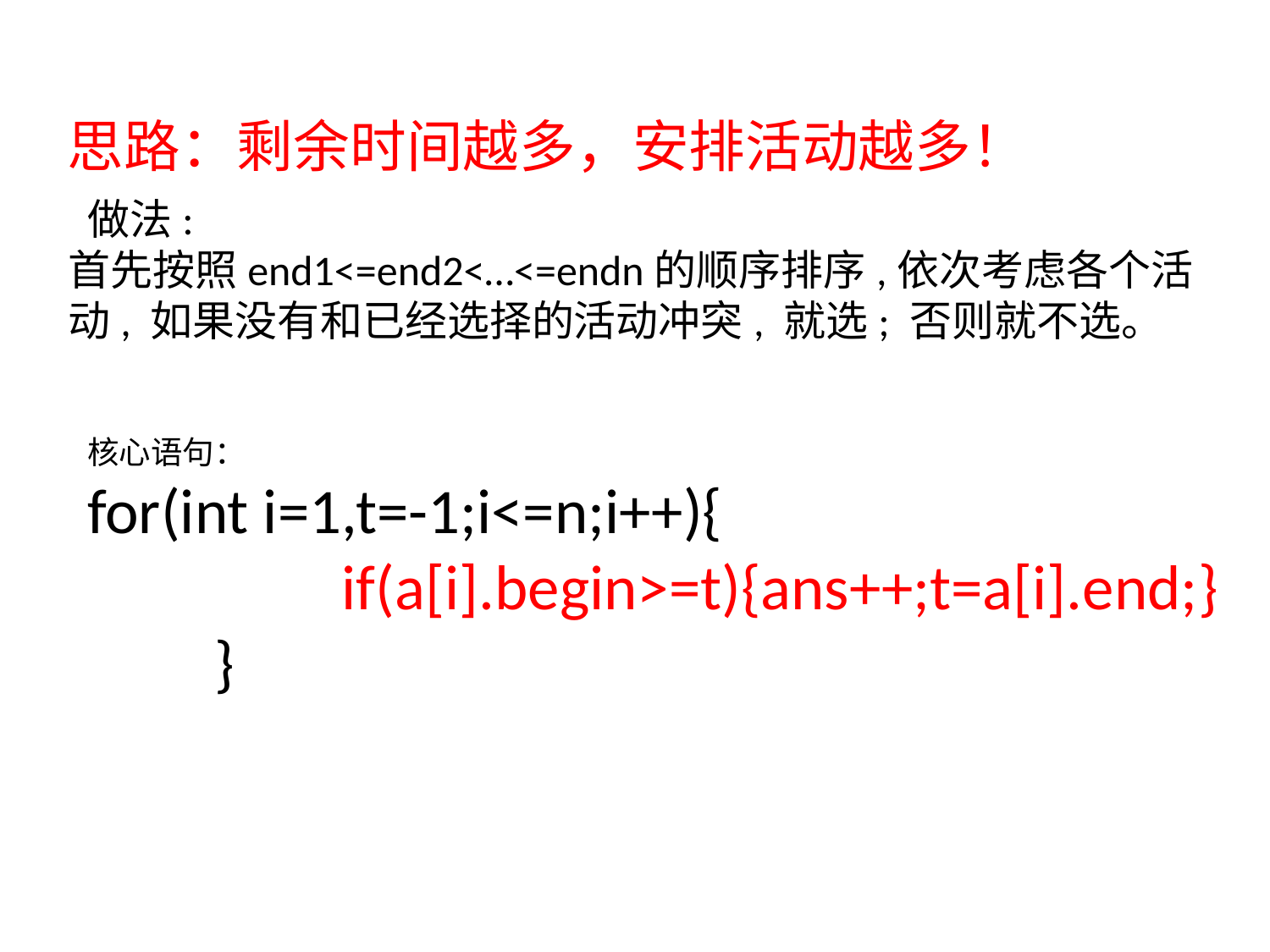

思路：剩余时间越多，安排活动越多！
 做法:
首先按照end1<=end2<…<=endn的顺序排序,依次考虑各个活动, 如果没有和已经选择的活动冲突, 就选; 否则就不选。
核心语句：
for(int i=1,t=-1;i<=n;i++){
		if(a[i].begin>=t){ans++;t=a[i].end;}
	}